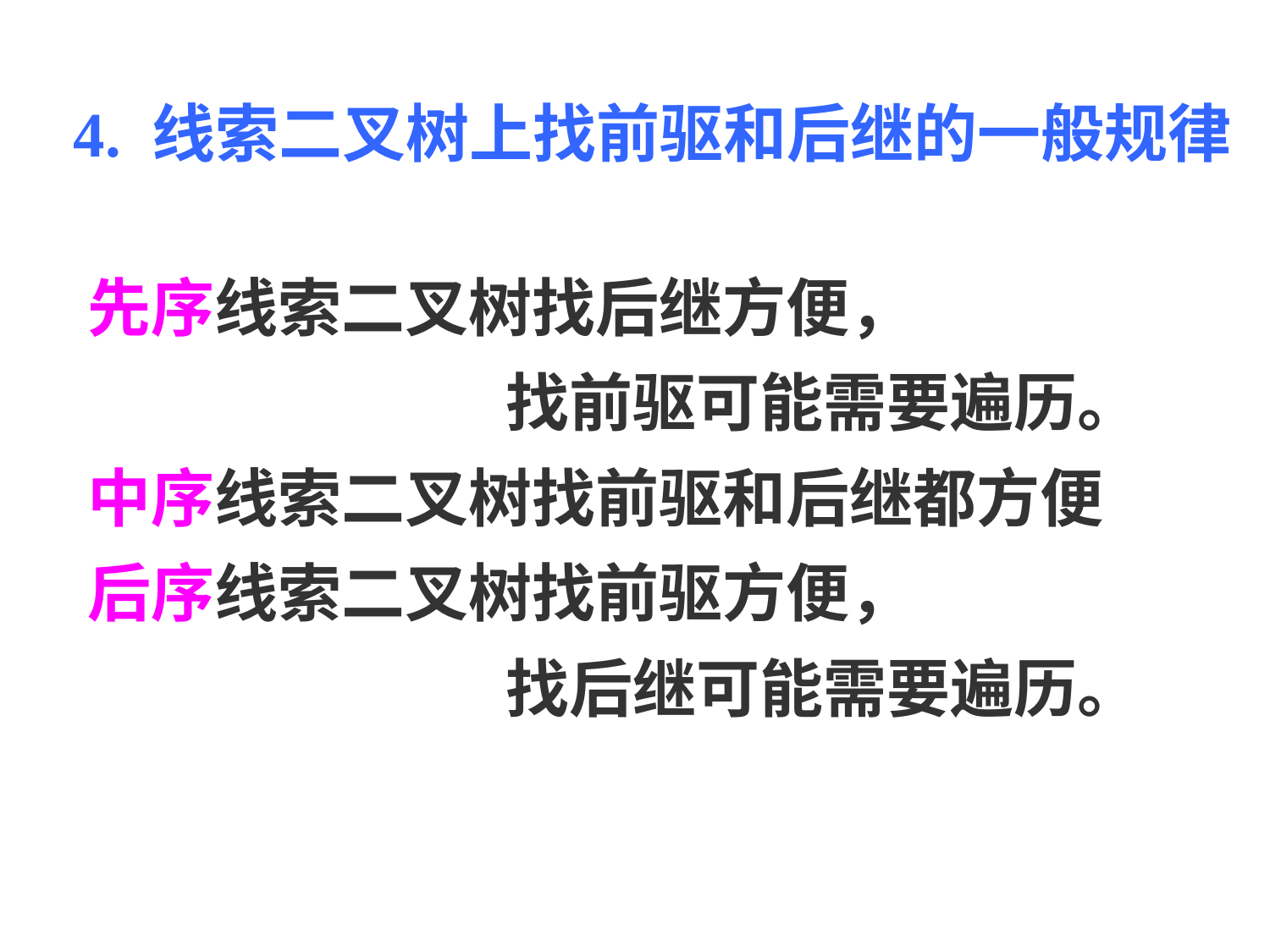

4. 线索二叉树上找前驱和后继的一般规律
先序线索二叉树找后继方便，
                            找前驱可能需要遍历。
中序线索二叉树找前驱和后继都方便
后序线索二叉树找前驱方便，
                            找后继可能需要遍历。